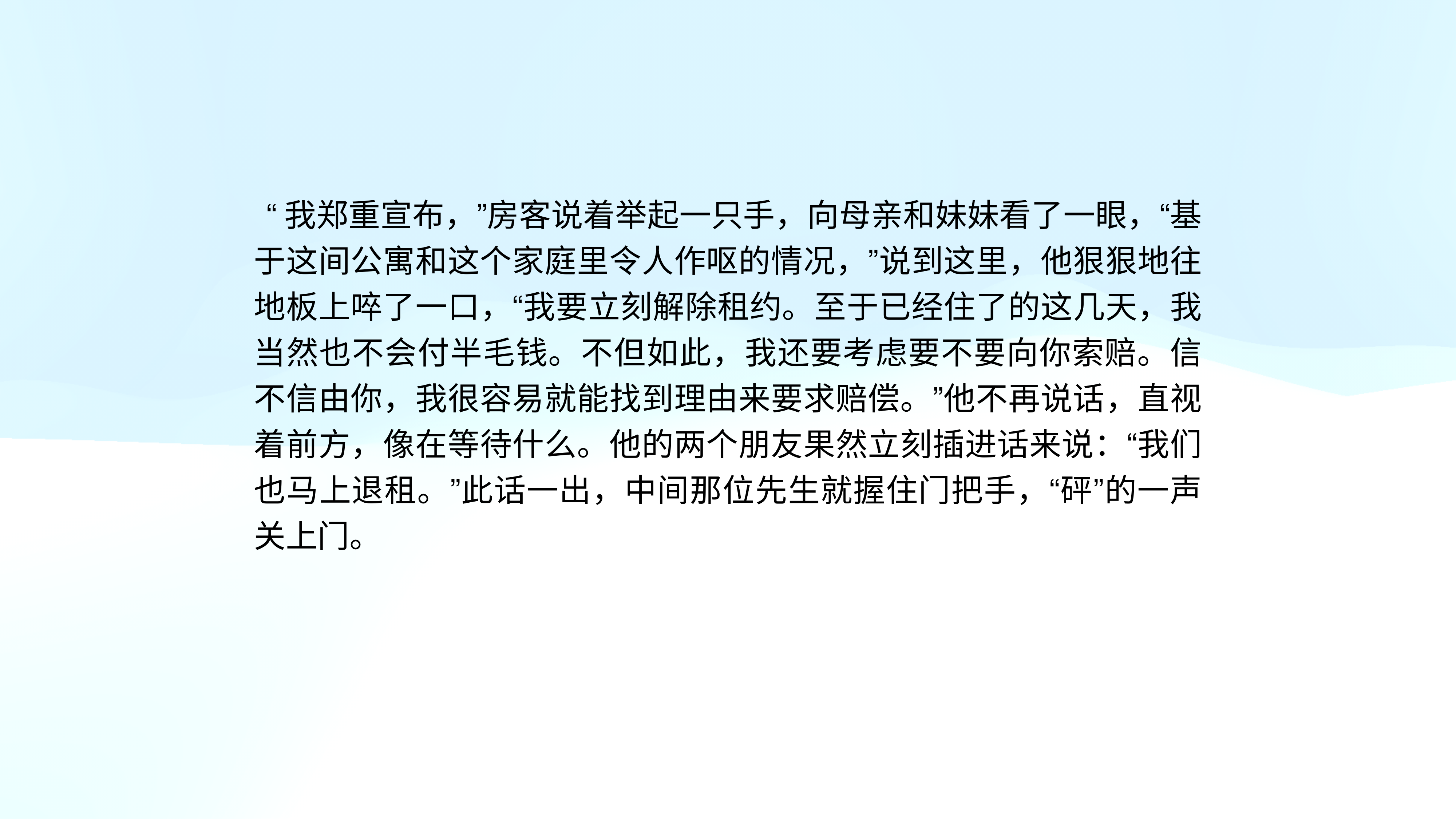

“我郑重宣布，”房客说着举起一只手，向母亲和妹妹看了一眼，“基于这间公寓和这个家庭里令人作呕的情况，”说到这里，他狠狠地往地板上啐了一口，“我要立刻解除租约。至于已经住了的这几天，我当然也不会付半毛钱。不但如此，我还要考虑要不要向你索赔。信不信由你，我很容易就能找到理由来要求赔偿。”他不再说话，直视着前方，像在等待什么。他的两个朋友果然立刻插进话来说：“我们也马上退租。”此话一出，中间那位先生就握住门把手，“砰”的一声关上门。